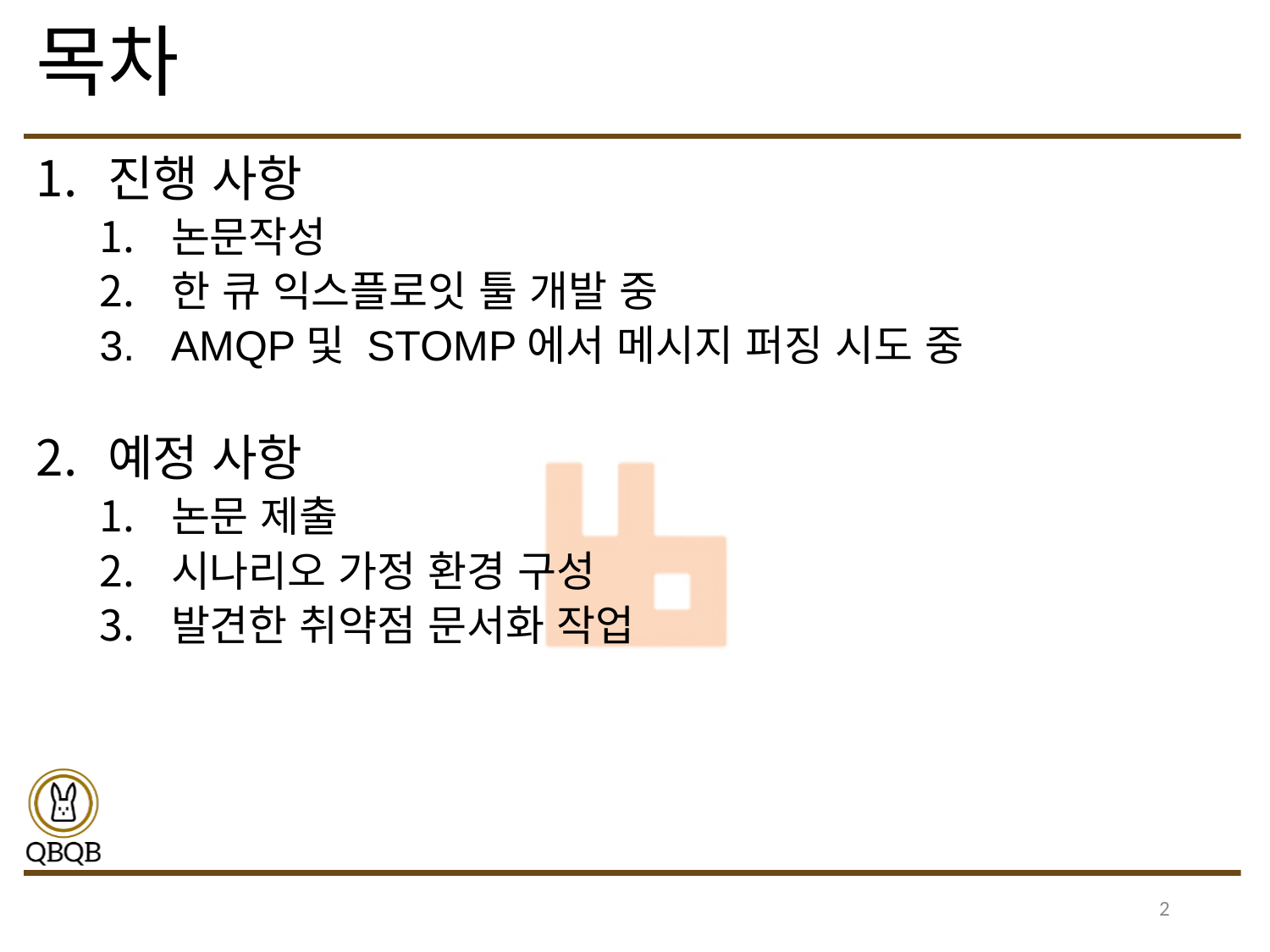

# 목차
진행 사항
논문작성
한 큐 익스플로잇 툴 개발 중
AMQP및 STOMP에서 메시지 퍼징 시도 중
예정 사항
논문 제출
시나리오 가정 환경 구성
발견한 취약점 문서화 작업
2